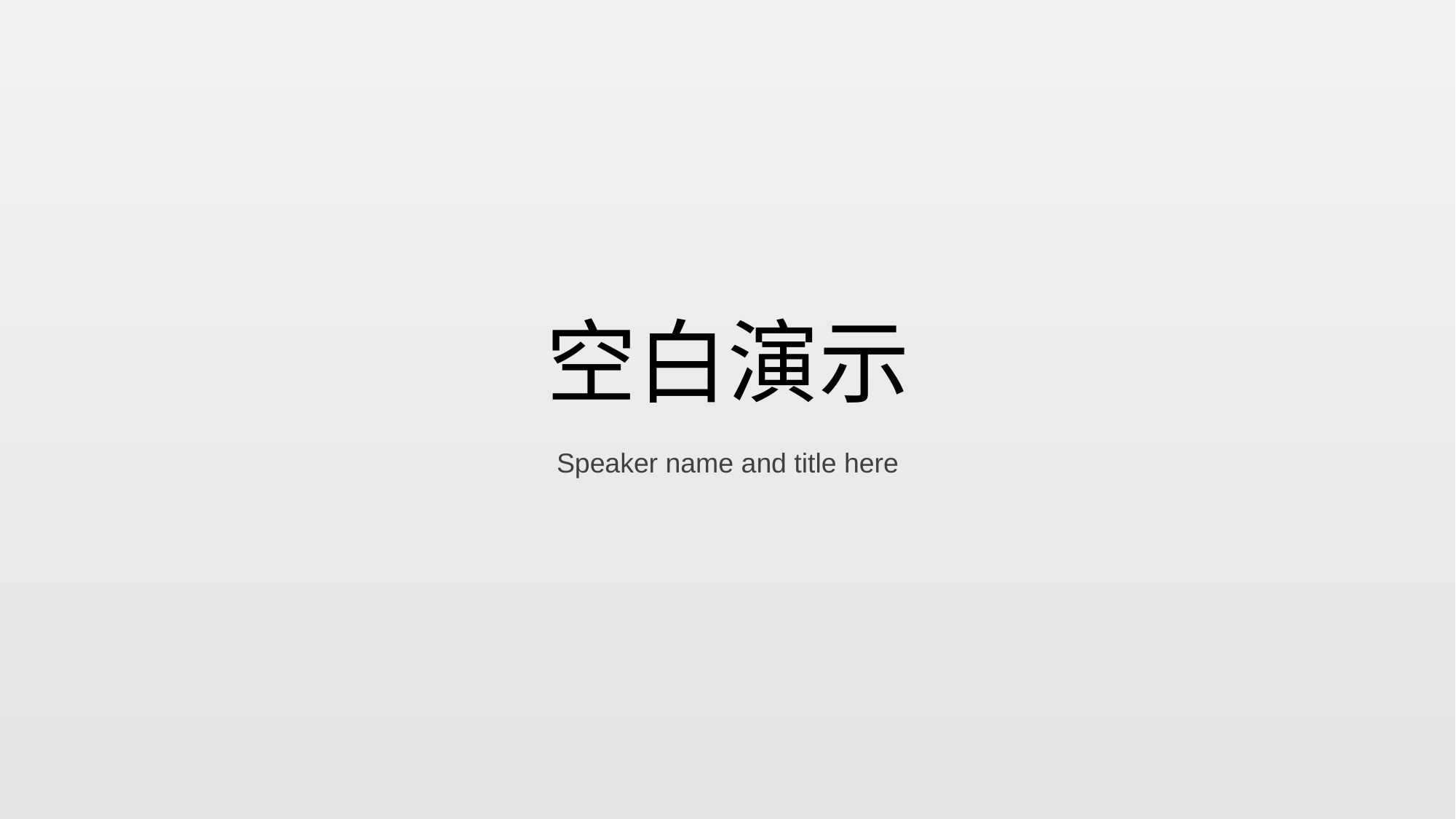

# 空白演示
Speaker name and title here